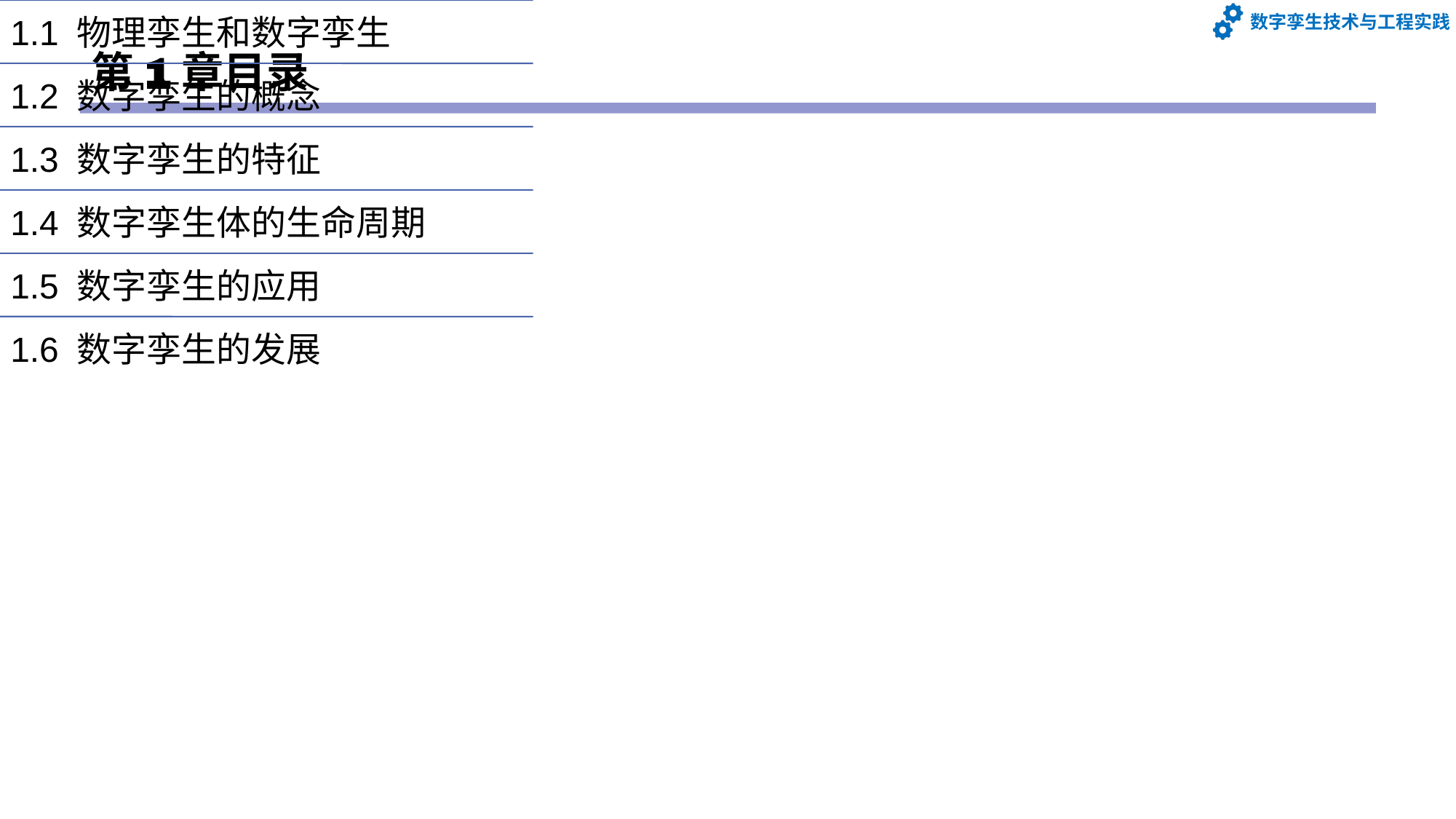

# 第1章目录
1.1 物理孪生和数字孪生
1.2 数字孪生的概念
1.3 数字孪生的特征
1.4 数字孪生体的生命周期
1.5 数字孪生的应用
1.6 数字孪生的发展